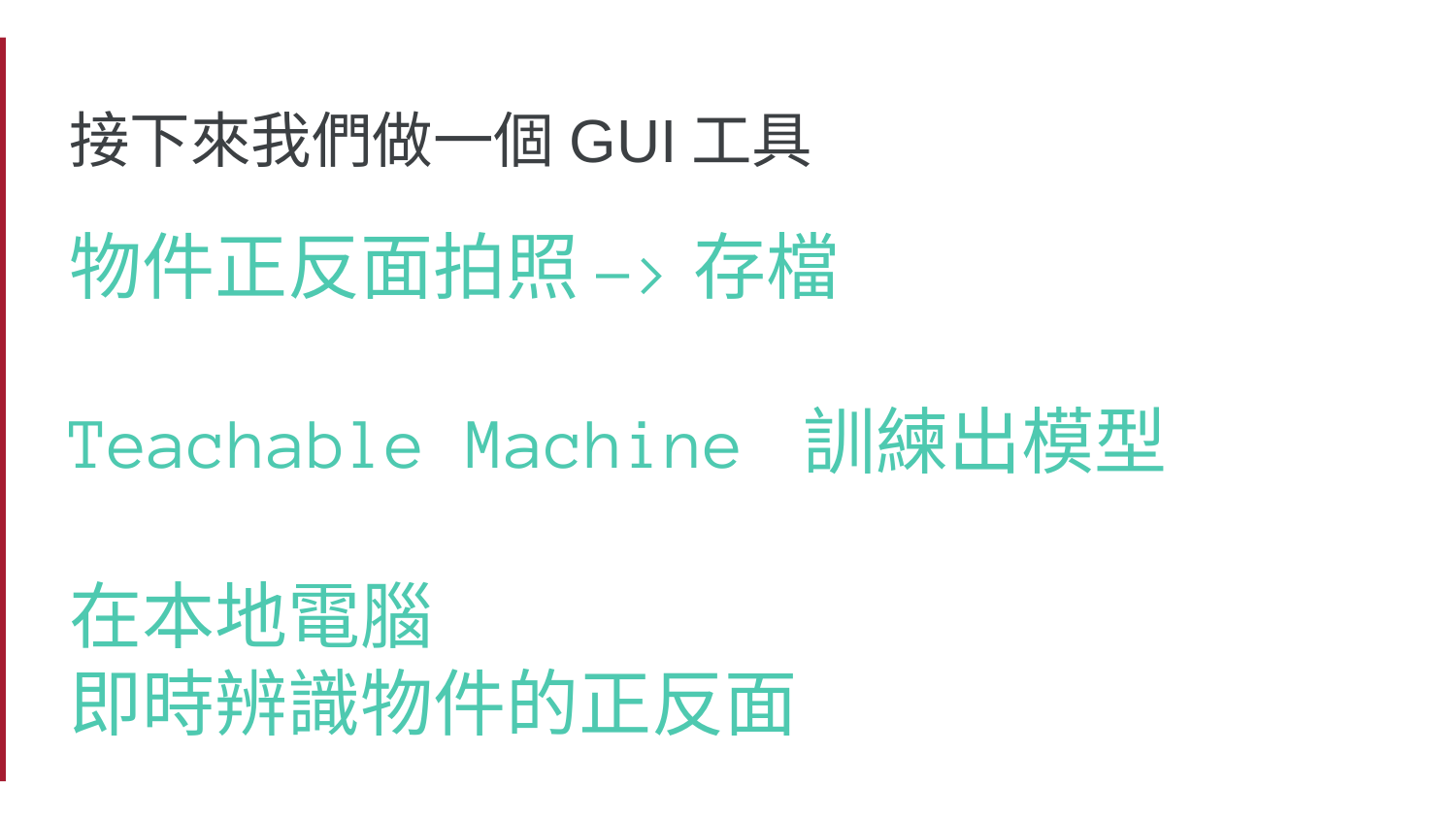

# 接下來我們做一個GUI工具
物件正反面拍照->存檔

Teachable Machine 訓練出模型

在本地電腦
即時辨識物件的正反面